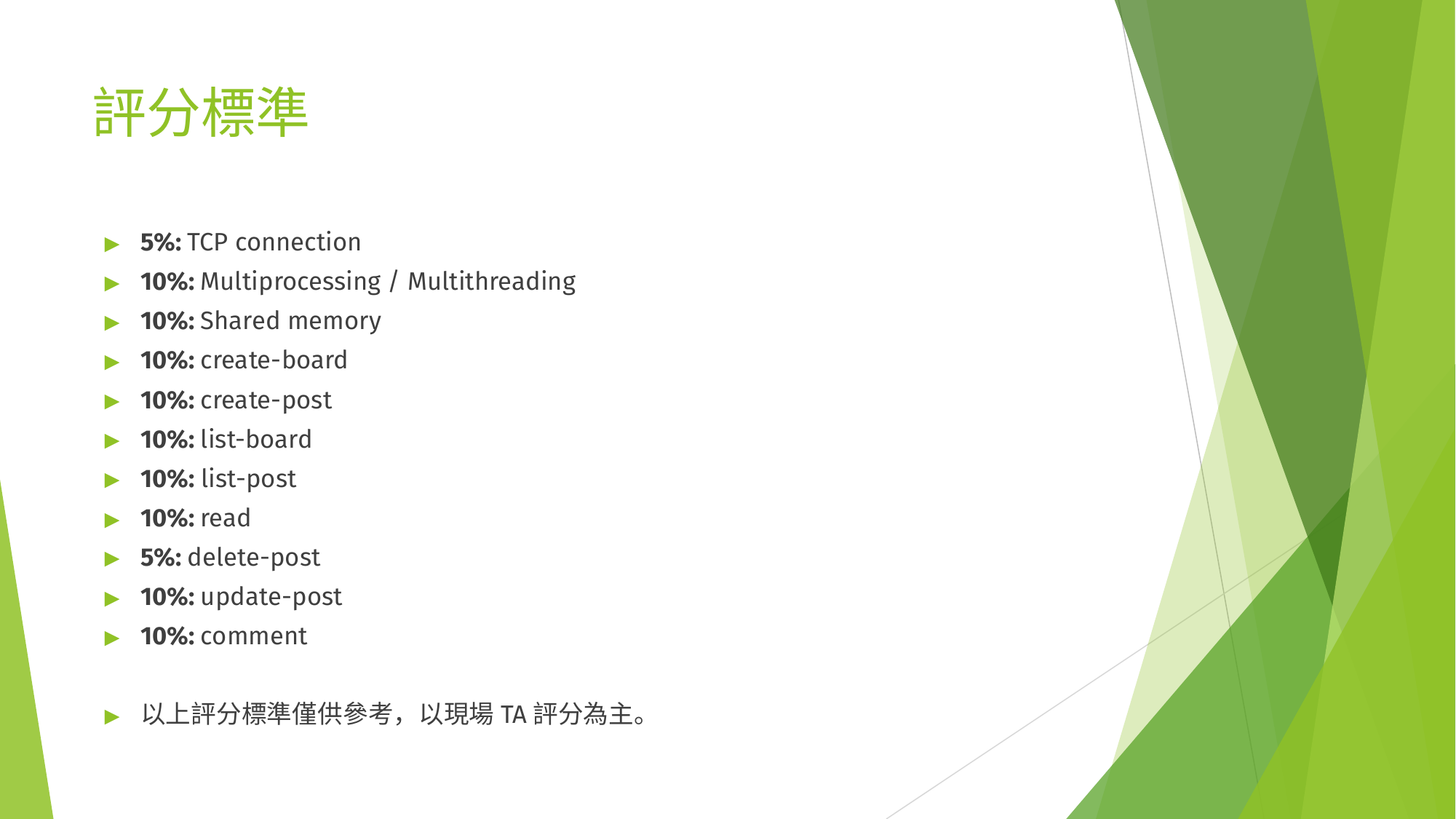

# 評分標準

5%: TCP connection
10%: Multiprocessing / Multithreading
10%: Shared memory
10%: create-board
10%: create-post
10%: list-board
10%: list-post
10%: read
5%: delete-post
10%: update-post
10%: comment

以上評分標準僅供參考，以現場TA評分為主。